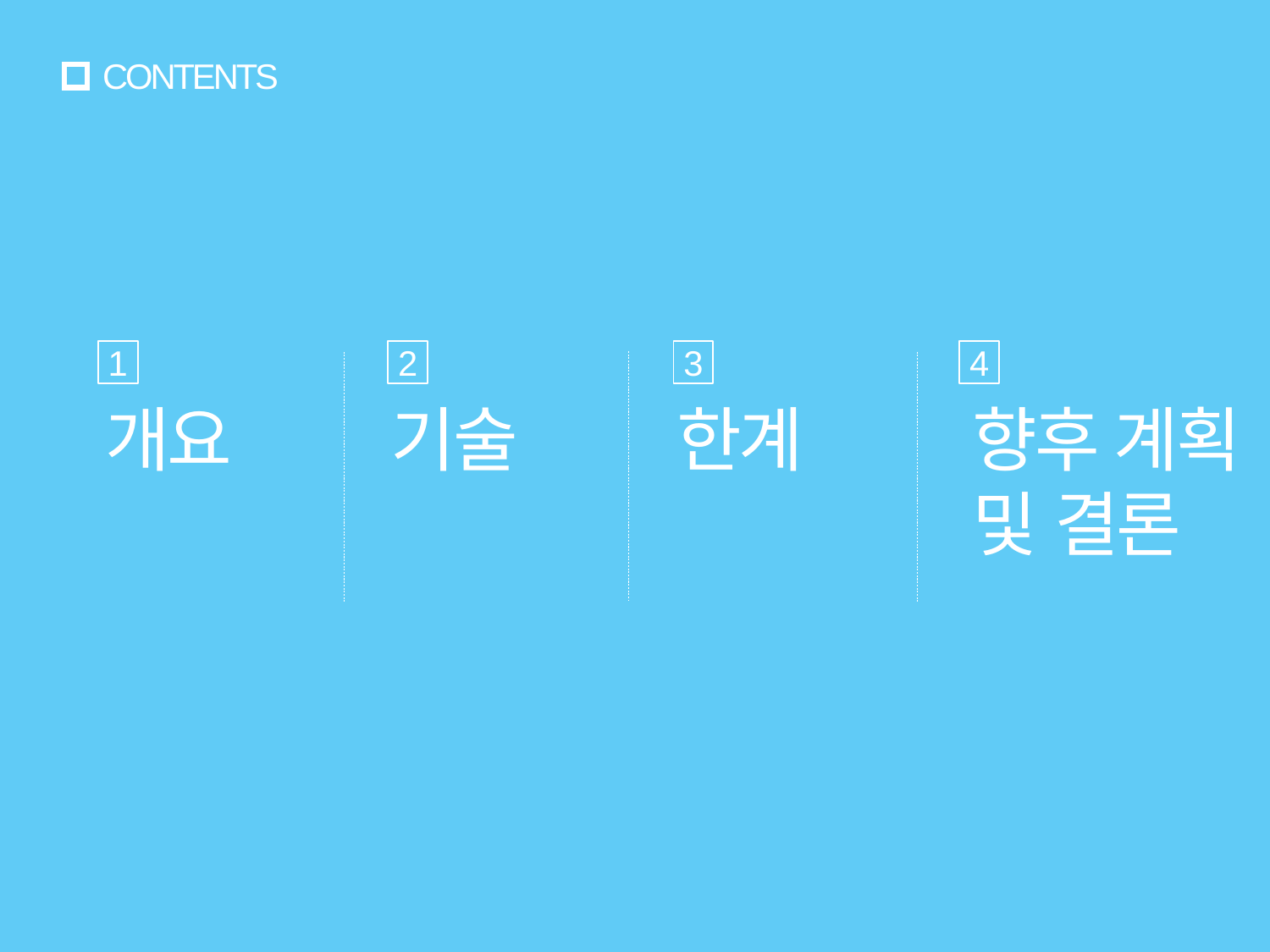

# CONTENTS
1
2
3
4
개요
기술
한계
향후 계획
및 결론